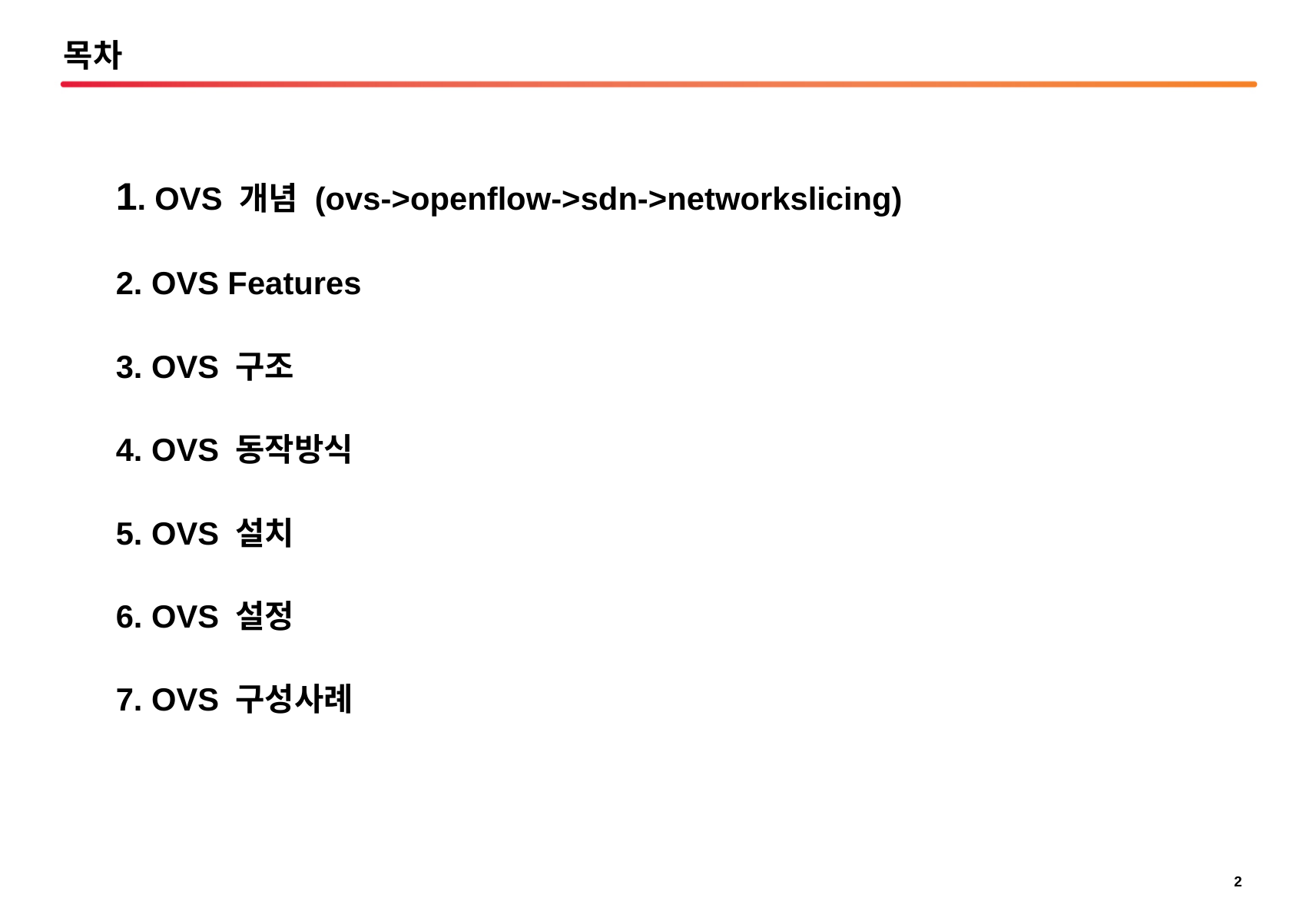

목차
1. OVS 개념 (ovs->openflow->sdn->networkslicing)
2. OVS Features
3. OVS 구조
4. OVS 동작방식
5. OVS 설치
6. OVS 설정
7. OVS 구성사례